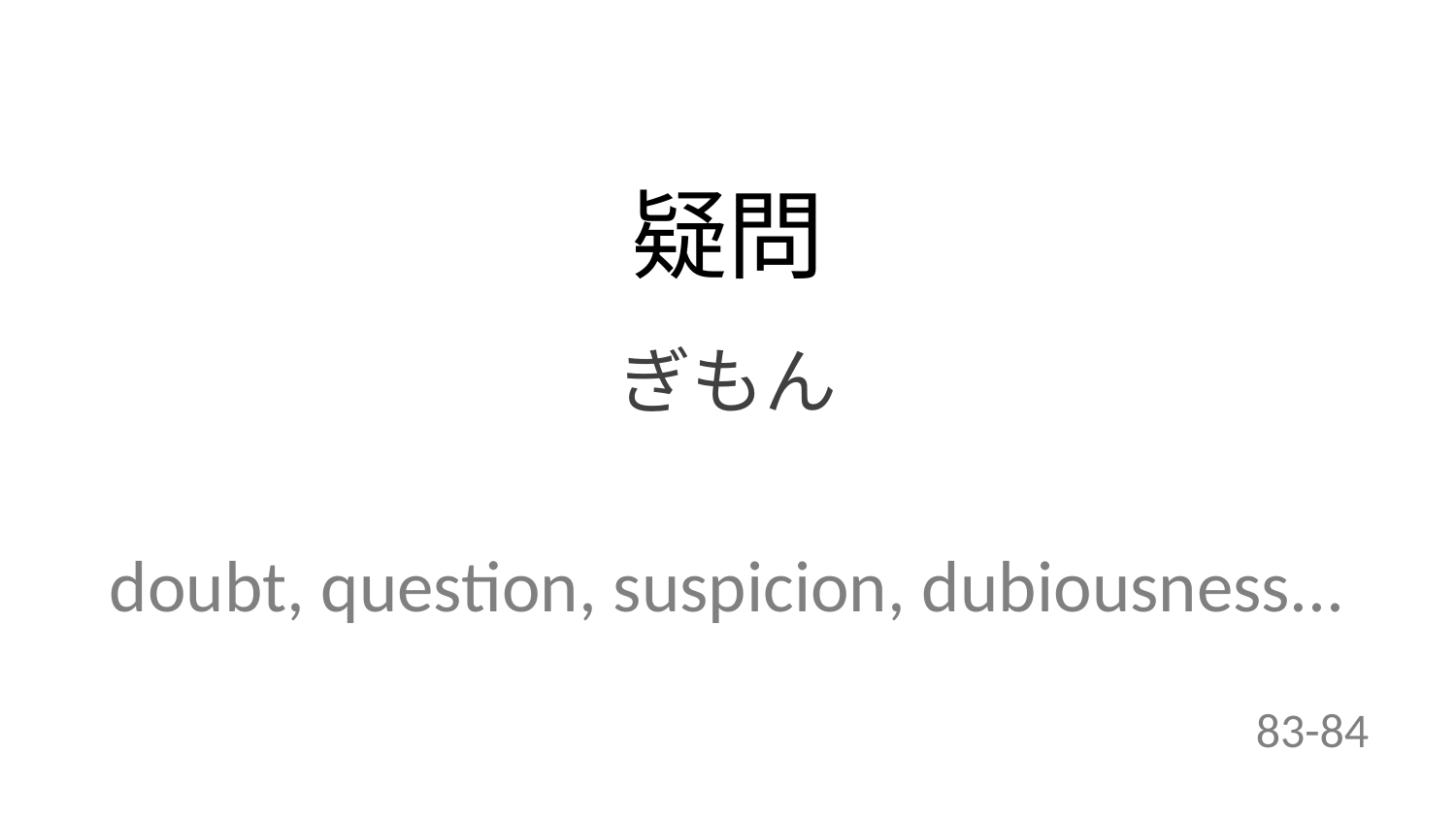

疑問

ぎもん
doubt, question, suspicion, dubiousness...
83-84